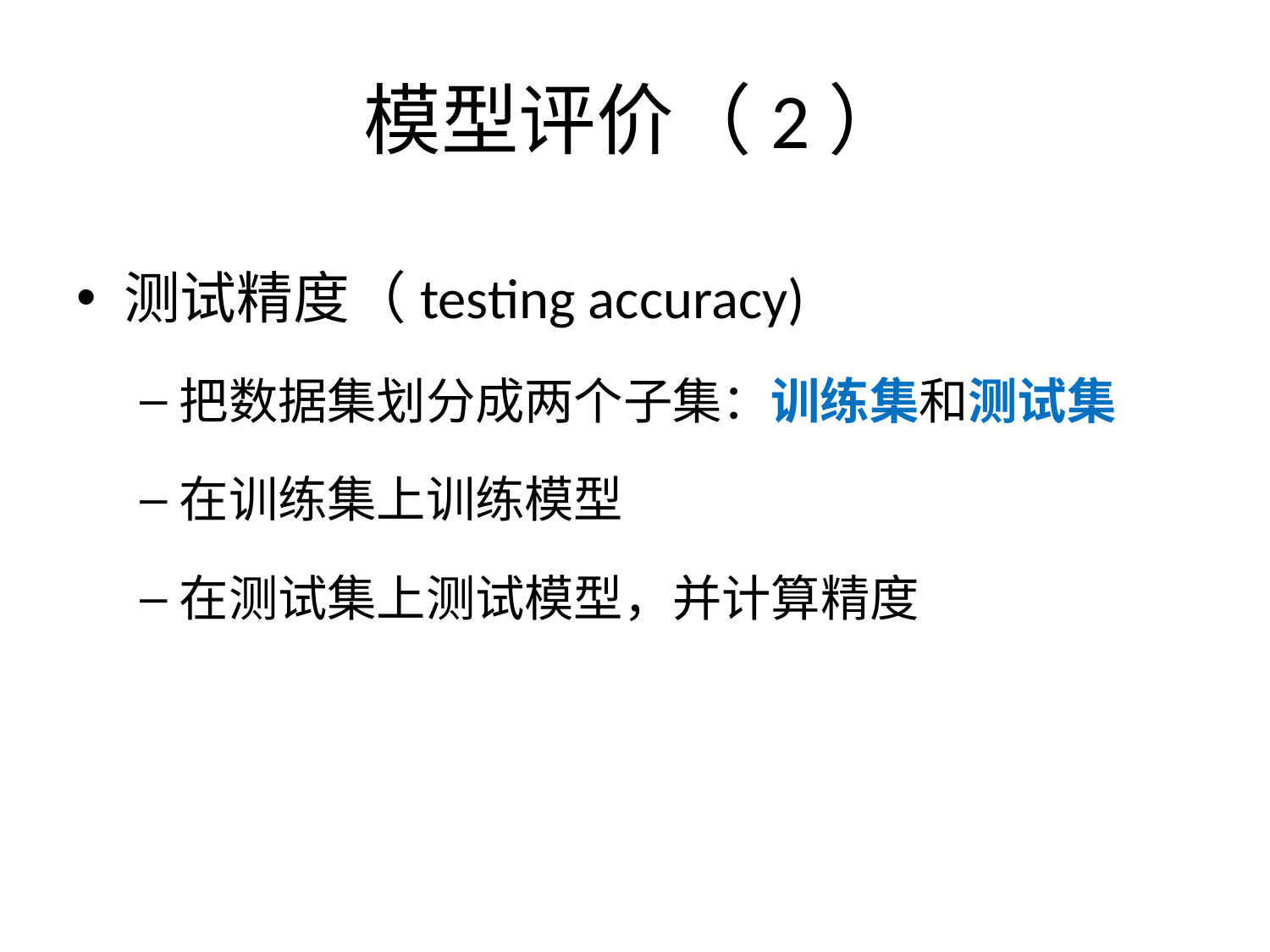

# 模型评价（2）
测试精度（testing accuracy)
把数据集划分成两个子集：训练集和测试集
在训练集上训练模型
在测试集上测试模型，并计算精度